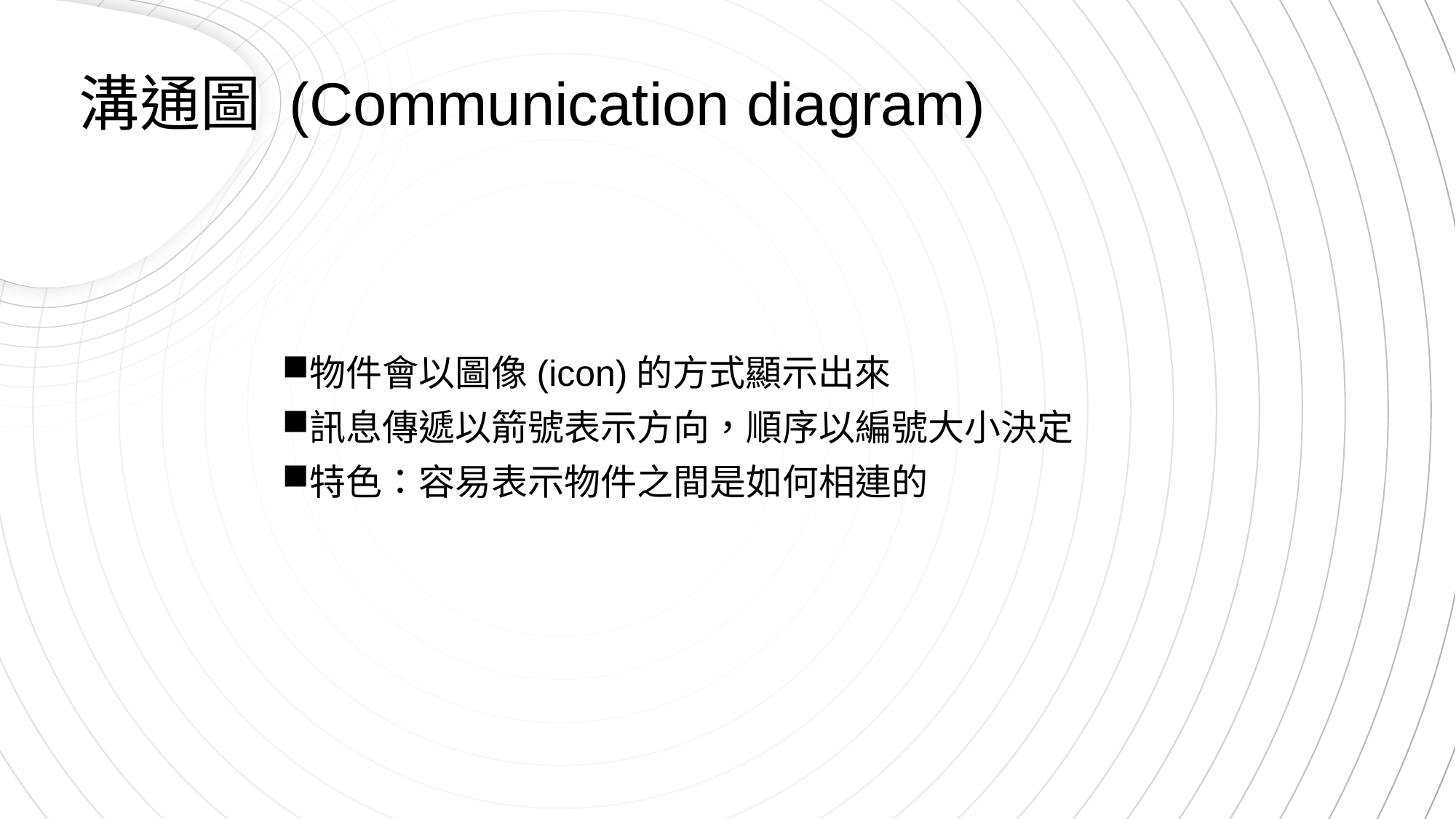

溝通圖 (Communication diagram)
物件會以圖像(icon)的方式顯示出來
訊息傳遞以箭號表示方向，順序以編號大小決定
特色：容易表示物件之間是如何相連的